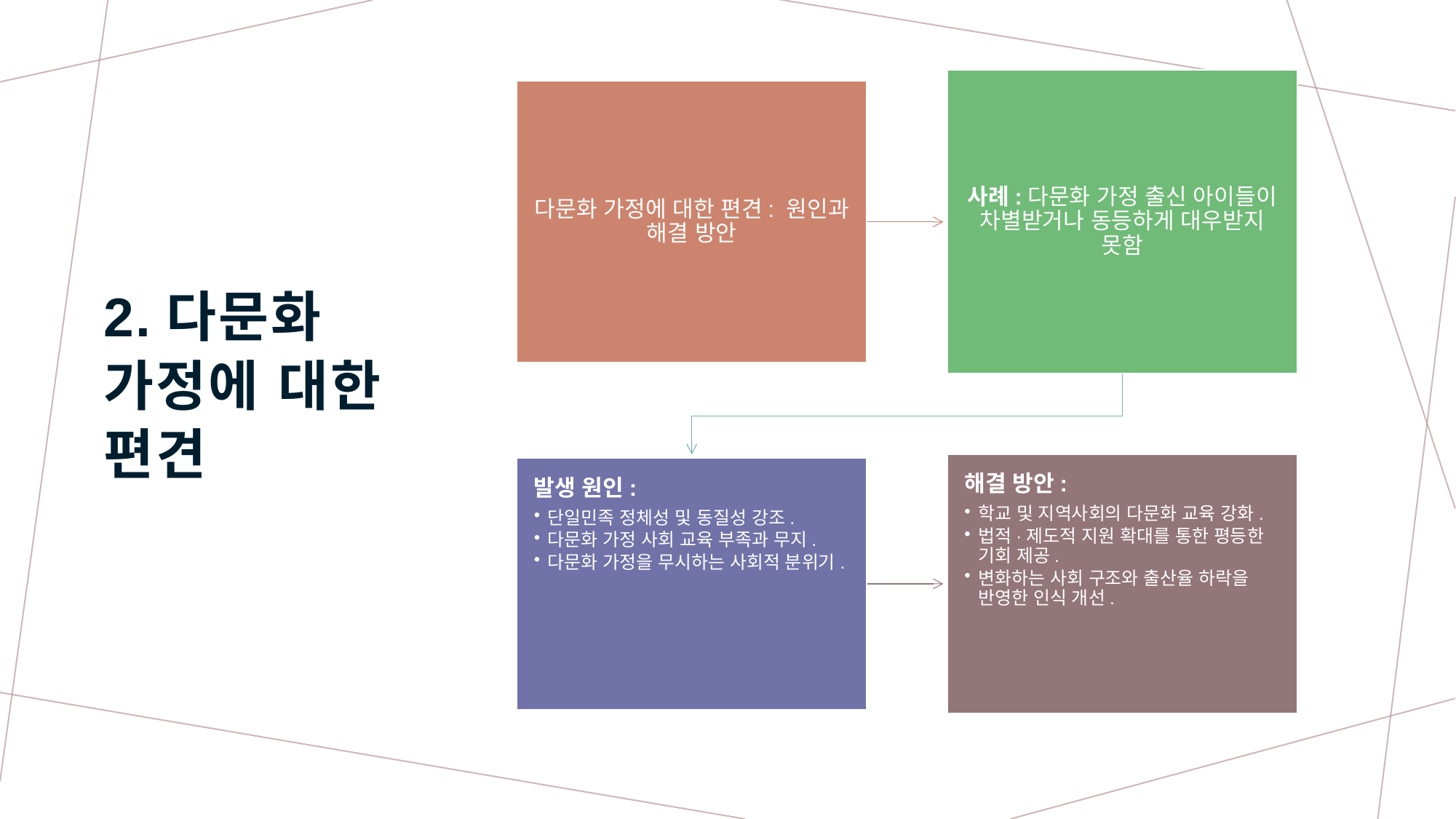

다문화 가정에 대한 편견: 원인과 해결 방안

사례:다문화 가정 출신 아이들이 차별받거나 동등하게 대우받지 못함

발생 원인:
단일민족 정체성 및 동질성 강조.
다문화 가정 사회 교육 부족과 무지.
다문화 가정을 무시하는 사회적 분위기.

해결 방안:
학교 및 지역사회의 다문화 교육 강화.
법적·제도적 지원 확대를 통한 평등한 기회 제공.
변화하는 사회 구조와 출산율 하락을 반영한 인식 개선.
# 2.다문화 가정에 대한 편견